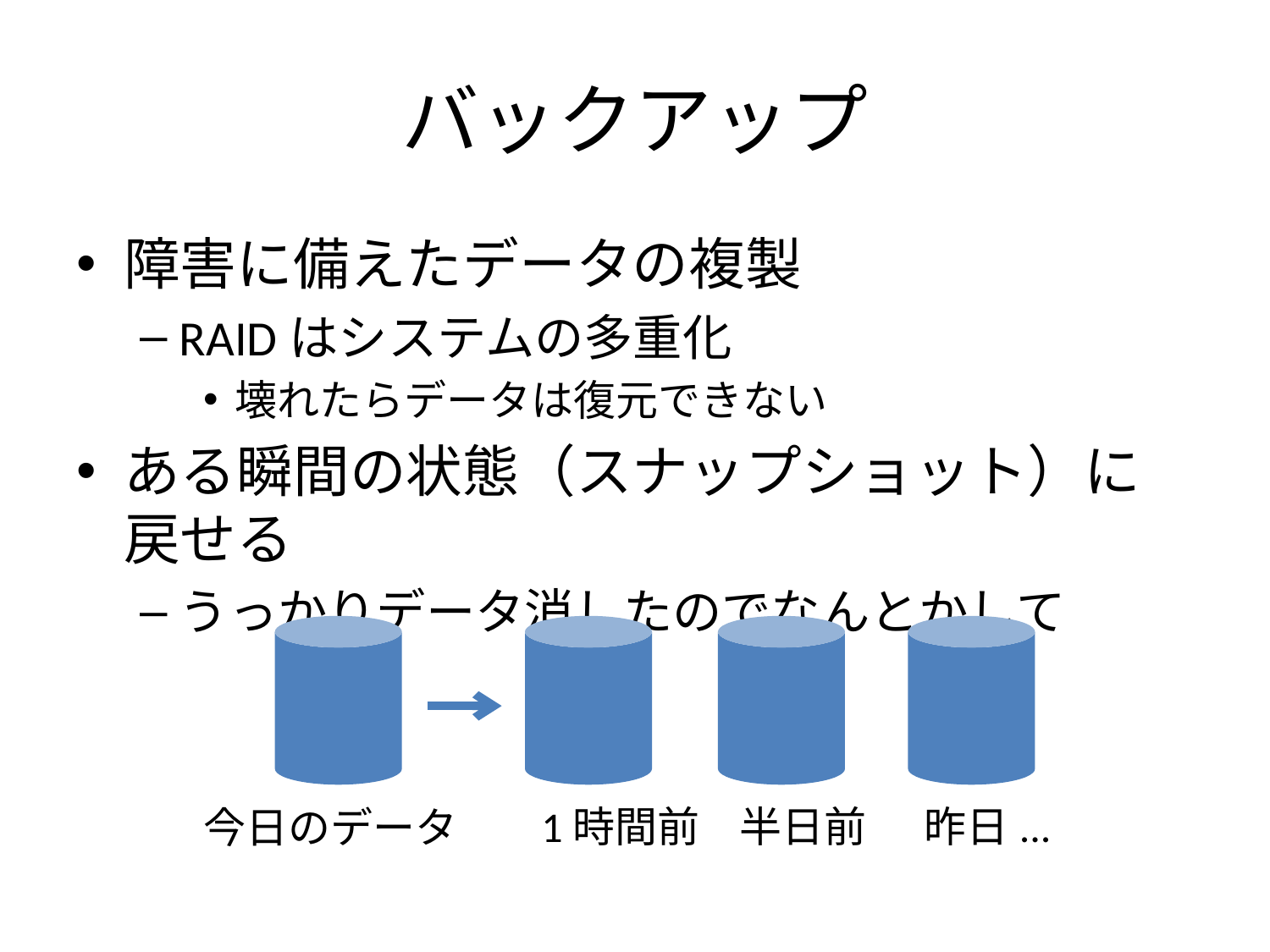

# バックアップ
障害に備えたデータの複製
RAIDはシステムの多重化
壊れたらデータは復元できない
ある瞬間の状態（スナップショット）に戻せる
うっかりデータ消したのでなんとかして

1時間前
半日前
昨日...
今日のデータ